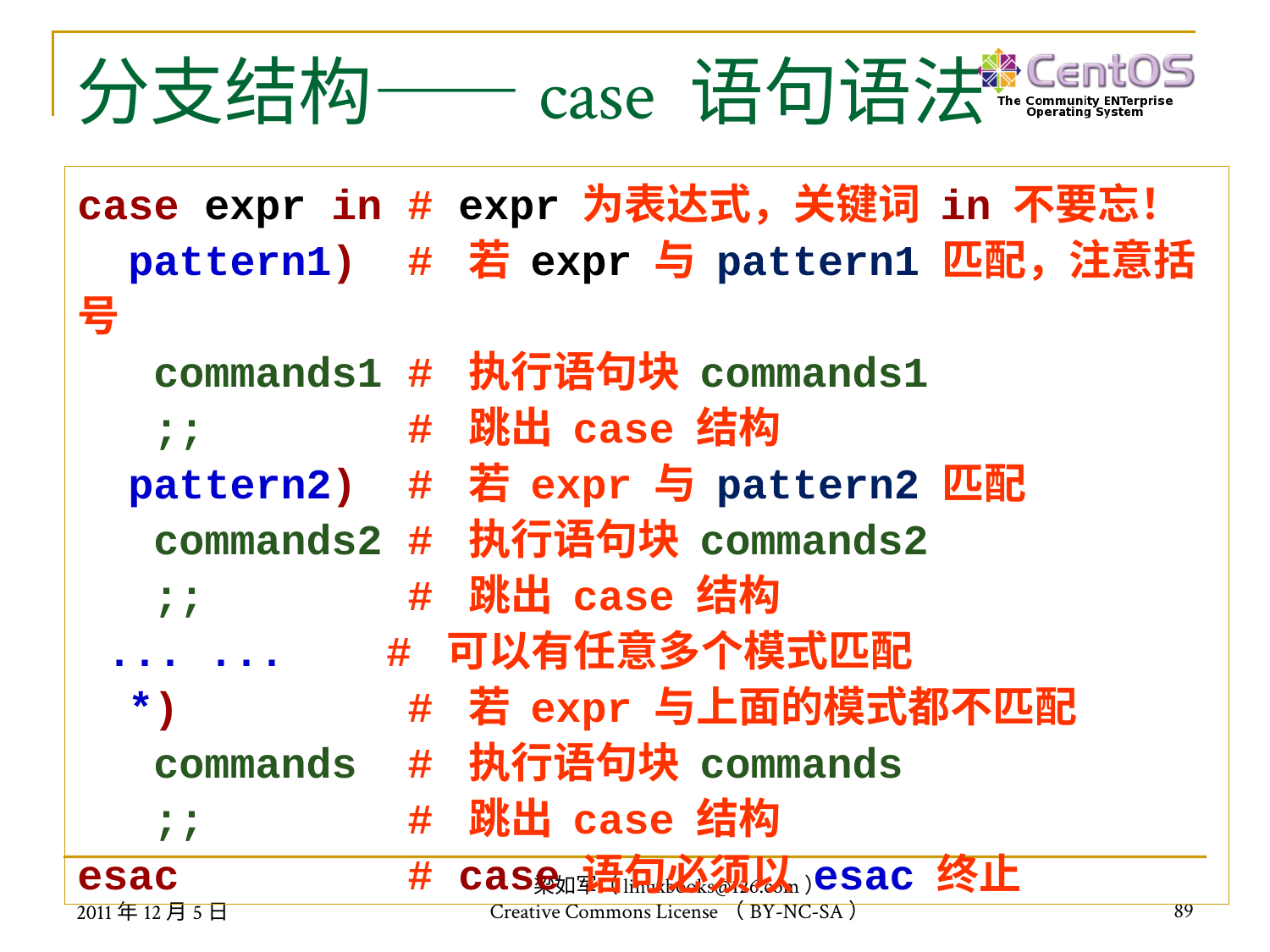

# 分支结构——case 语句语法
case expr in # expr 为表达式，关键词 in 不要忘！
  pattern1)  # 若 expr 与 pattern1 匹配，注意括号
   commands1 # 执行语句块 commands1
   ;;        # 跳出 case 结构
  pattern2)  # 若 expr 与 pattern2 匹配
   commands2 # 执行语句块 commands2
   ;;        # 跳出 case 结构
  ... ...    # 可以有任意多个模式匹配
  *)         # 若 expr 与上面的模式都不匹配
   commands  # 执行语句块 commands
   ;;        # 跳出 case 结构
esac         # case 语句必须以 esac 终止
梁如军（linuxbooks@126.com）
Creative Commons License（BY-NC-SA）
2011年12月5日
89